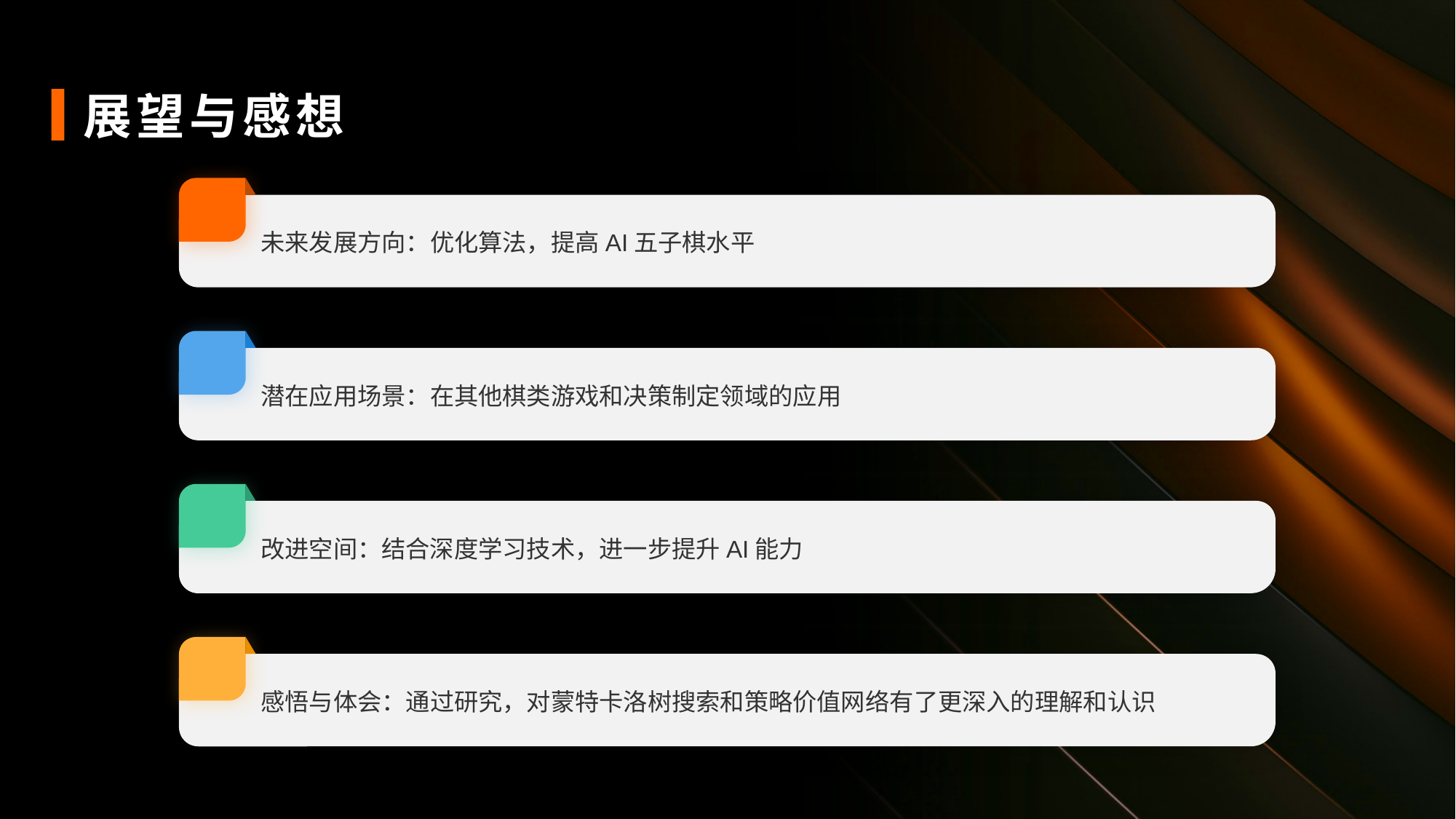

展望与感想

未来发展方向：优化算法，提高AI五子棋水平

潜在应用场景：在其他棋类游戏和决策制定领域的应用

改进空间：结合深度学习技术，进一步提升AI能力

感悟与体会：通过研究，对蒙特卡洛树搜索和策略价值网络有了更深入的理解和认识